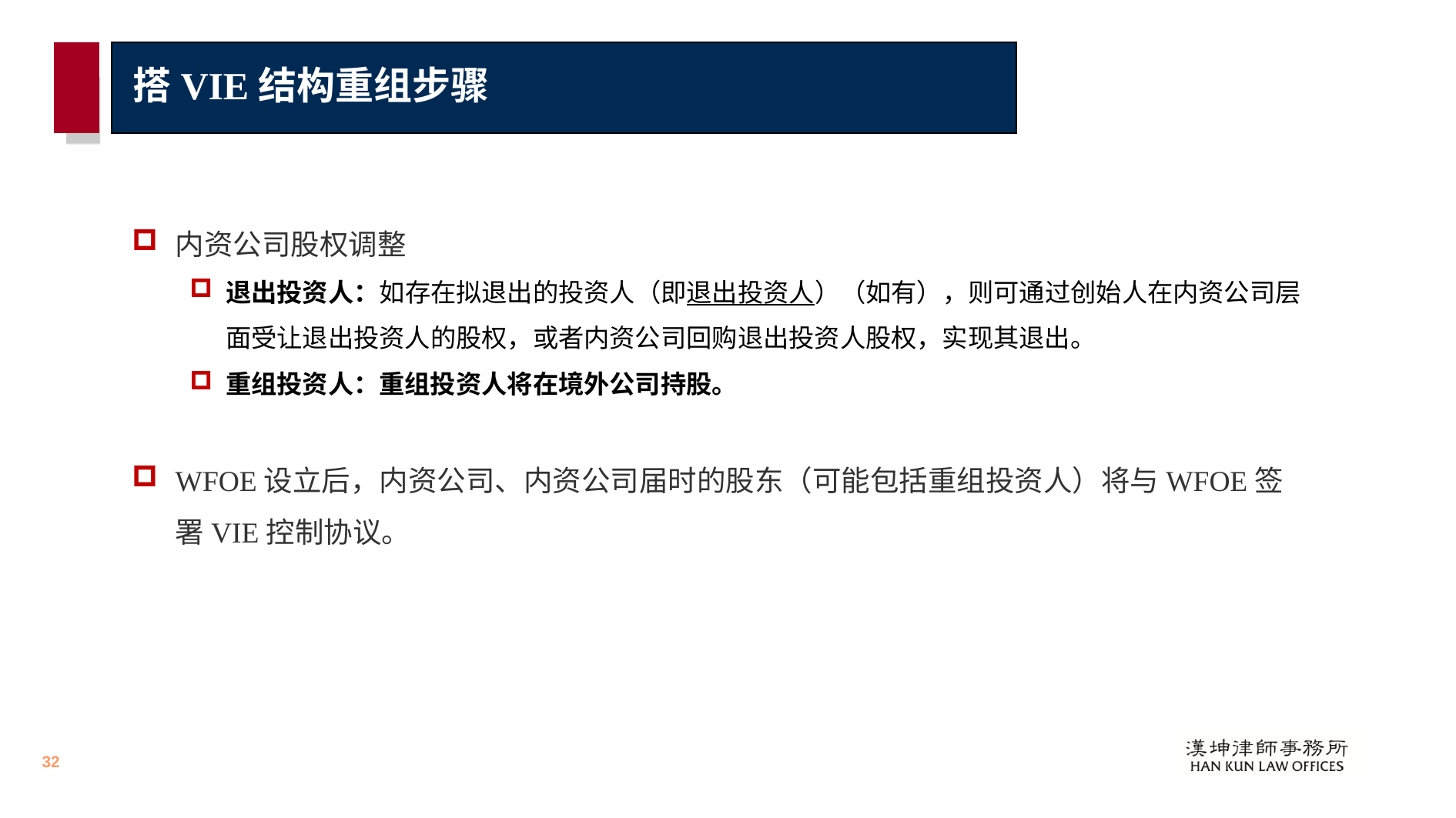

# 搭VIE结构重组步骤
内资公司股权调整
退出投资人：如存在拟退出的投资人（即退出投资人）（如有），则可通过创始人在内资公司层面受让退出投资人的股权，或者内资公司回购退出投资人股权，实现其退出。
重组投资人：重组投资人将在境外公司持股。

WFOE设立后，内资公司、内资公司届时的股东（可能包括重组投资人）将与WFOE签署VIE控制协议。